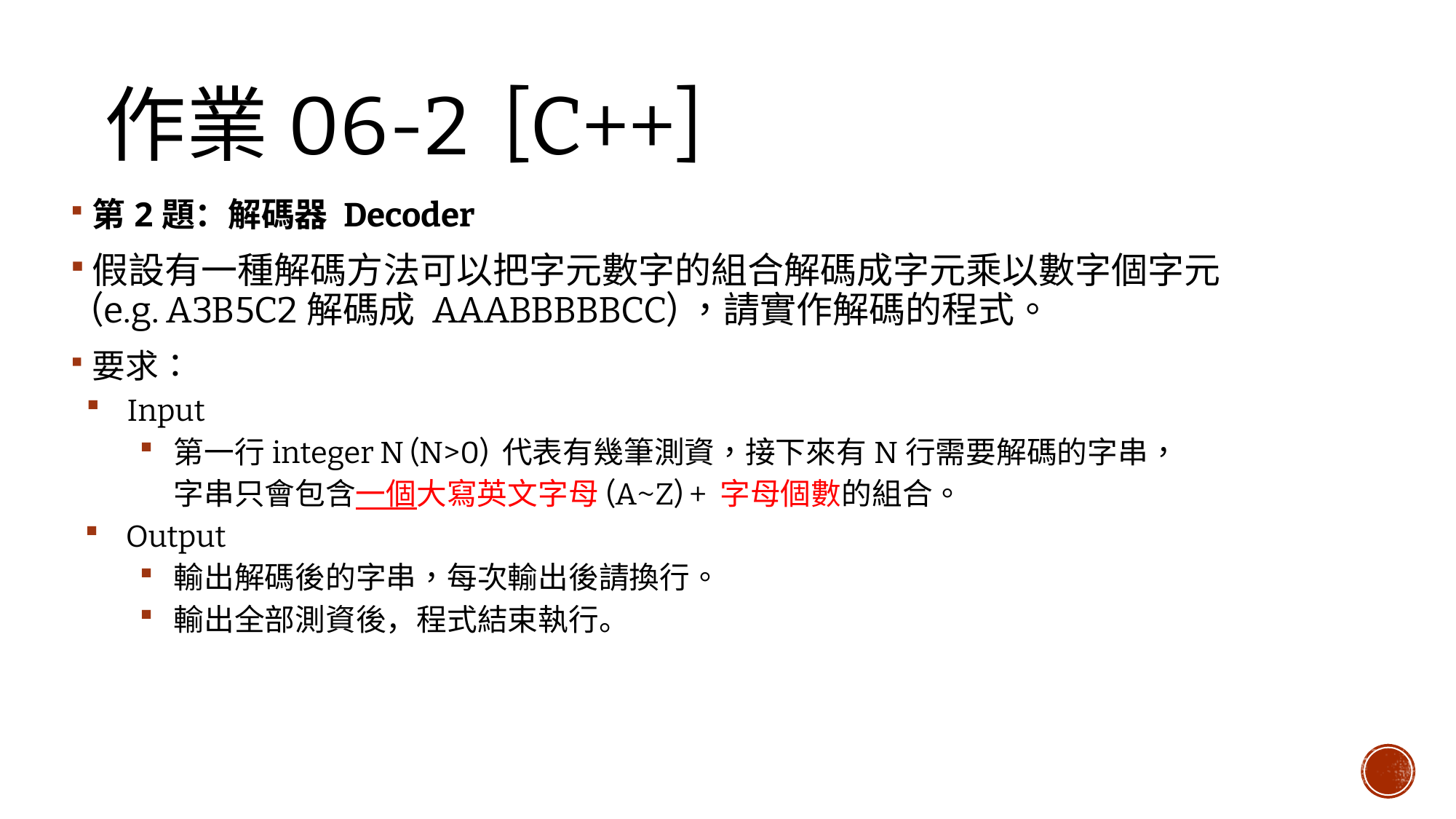

# 作業06-2  [c++]
第2題：解碼器 Decoder
假設有一種解碼方法可以把字元數字的組合解碼成字元乘以數字個字元(e.g. A3B5C2解碼成 AAABBBBBCC)，請實作解碼的程式。
要求：
Input
第一行integer N (N>0) 代表有幾筆測資，接下來有N行需要解碼的字串，
字串只會包含一個大寫英文字母(A~Z) + 字母個數的組合。
Output
輸出解碼後的字串，每次輸出後請換行。
輸出全部測資後，程式結束執行。